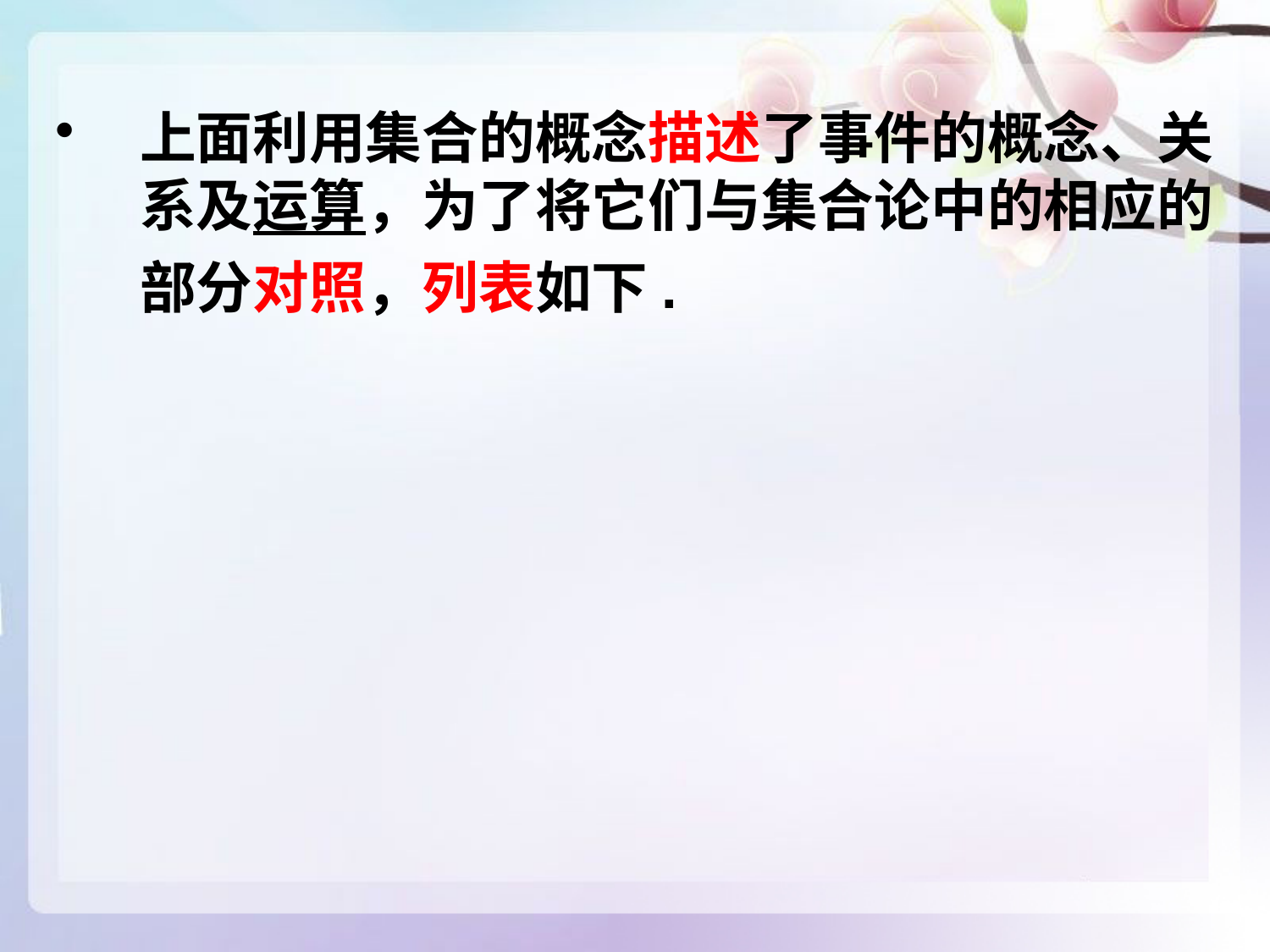

上面利用集合的概念描述了事件的概念、关系及运算，为了将它们与集合论中的相应的部分对照，列表如下.